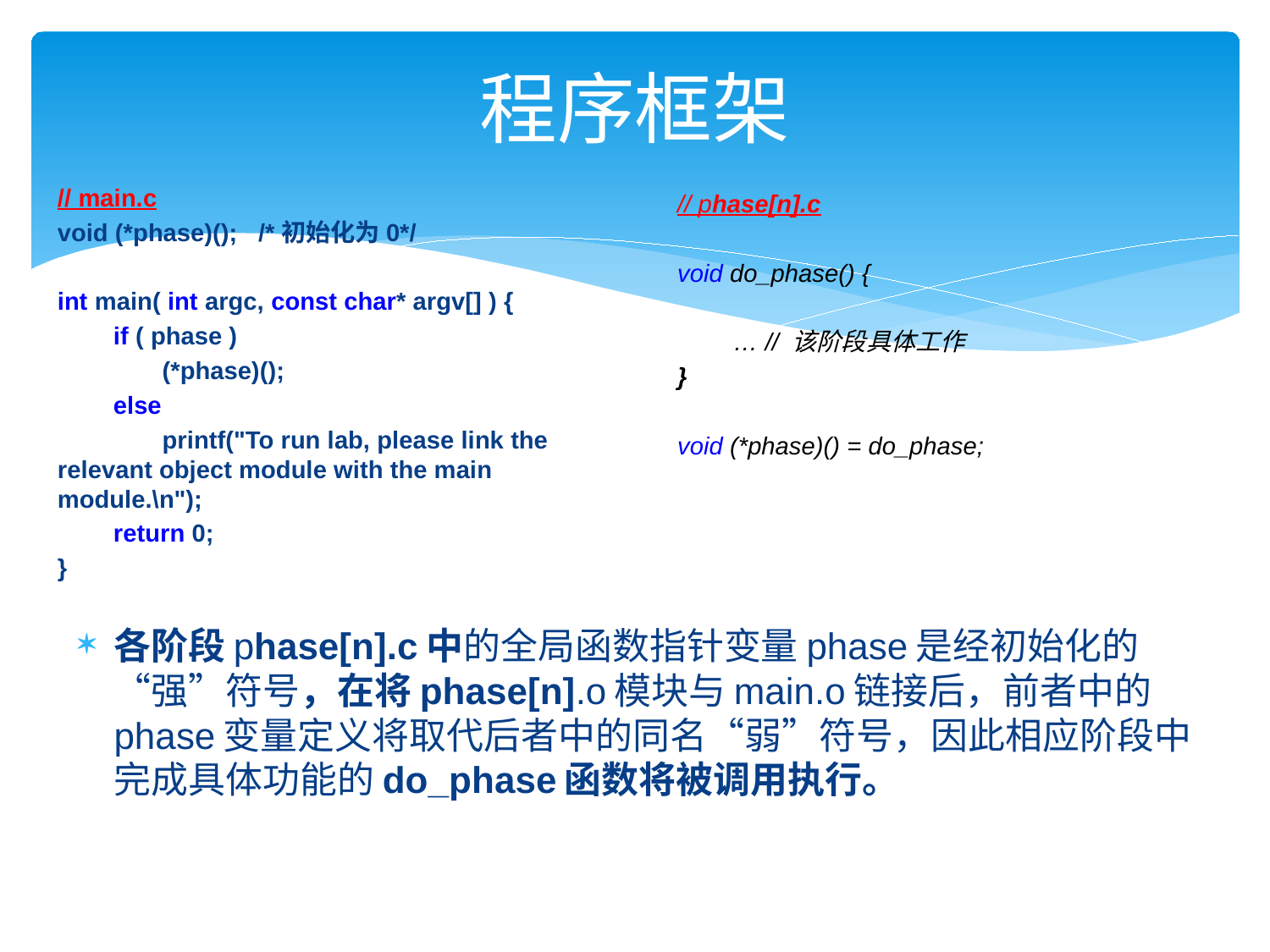

# 程序框架
// main.c
void (*phase)();   /*初始化为0*/

int main( int argc, const char* argv[] ) {
        if ( phase )
               (*phase)();
        else
               printf("To run lab, please link the relevant object module with the main module.\n");
        return 0;
}
// phase[n].c

void do_phase() {

        … // 该阶段具体工作
}

void (*phase)() = do_phase;
各阶段phase[n].c中的全局函数指针变量phase是经初始化的“强”符号，在将phase[n].o模块与main.o链接后，前者中的phase变量定义将取代后者中的同名“弱”符号，因此相应阶段中完成具体功能的do_phase函数将被调用执行。